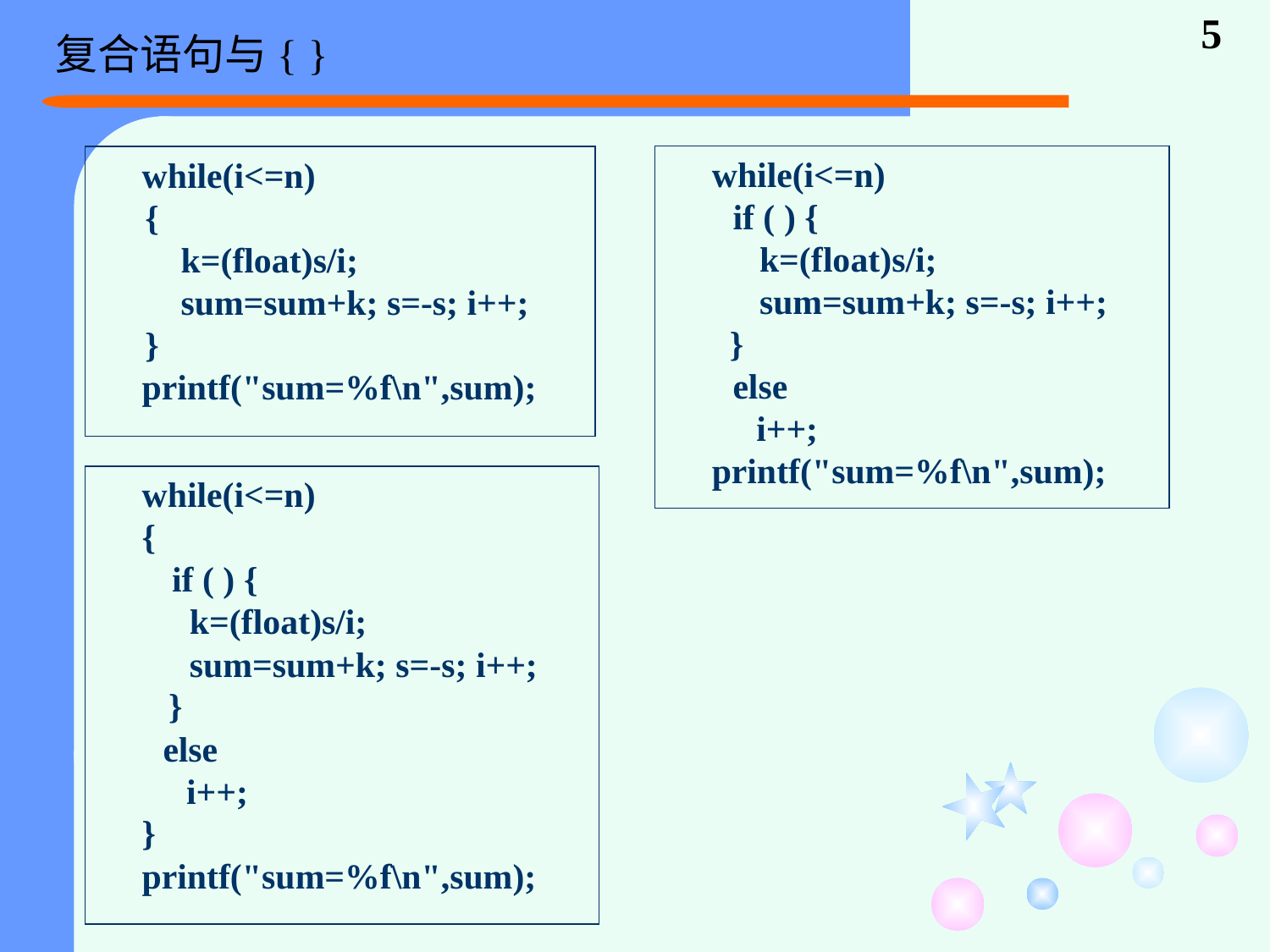

复合语句与{ }
5
     while(i<=n)
	  if ( ) {
	     k=(float)s/i;
	     sum=sum+k; s=-s; i++;
       }
	  else
          i++;
     printf("sum=%f\n",sum);
     while(i<=n)
	{
	    k=(float)s/i;
	    sum=sum+k; s=-s; i++;
	}
     printf("sum=%f\n",sum);
     while(i<=n)
     {
	   if ( ) {
	     k=(float)s/i;
	     sum=sum+k; s=-s; i++;
        }
	  else
          i++;
     }
     printf("sum=%f\n",sum);